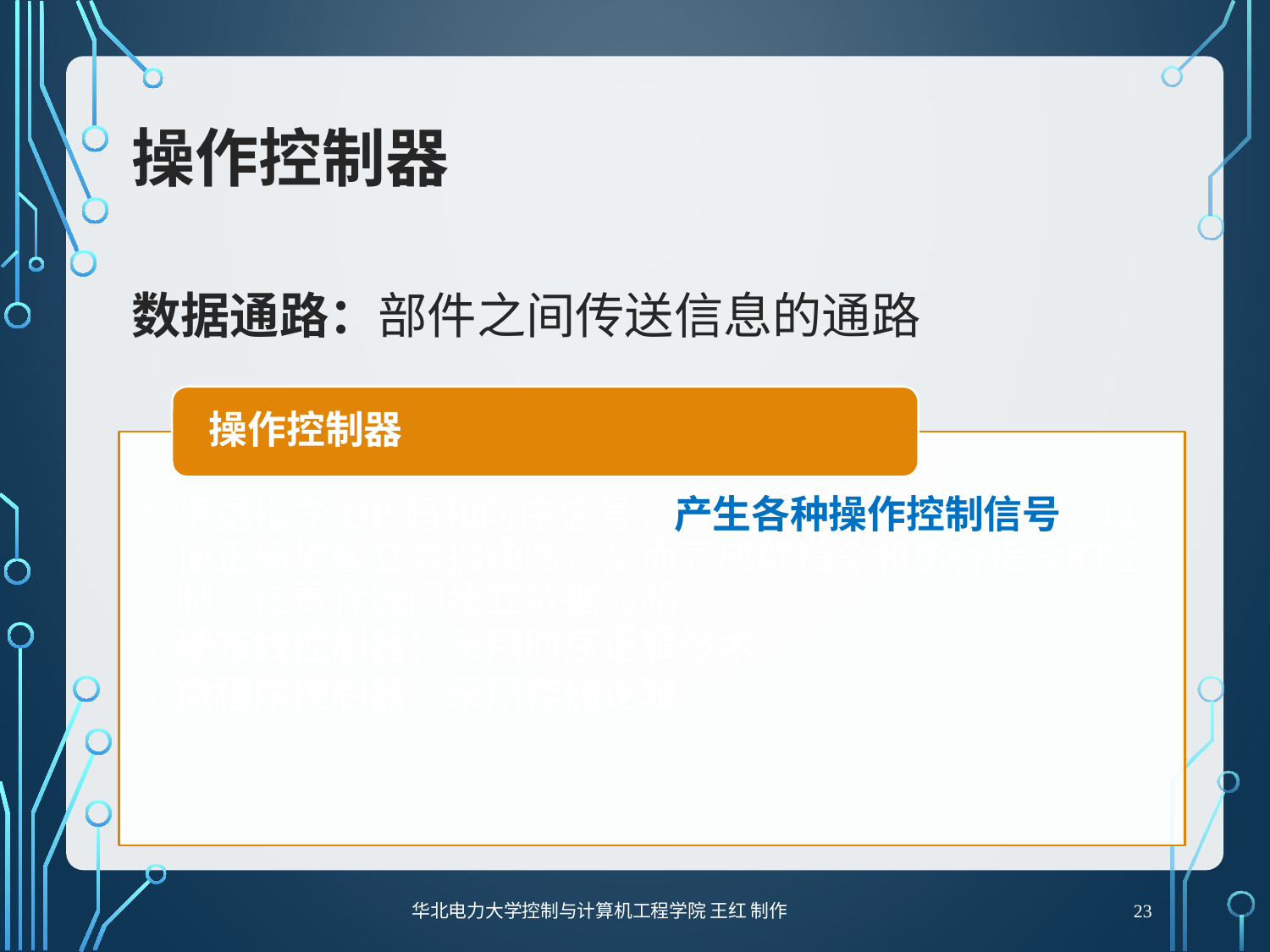

# 操作控制器
数据通路：部件之间传送信息的通路

根据指令OP码和时序信号，产生各种操作控制信号，以便正确地建立数据通路，从而完成取指令和执行指令的控制。在寄存器间建立数据通路
硬布线控制器：采用时序逻辑技术
微程序控制器：采用存储逻辑
操作控制器
23
华北电力大学控制与计算机工程学院 王红 制作